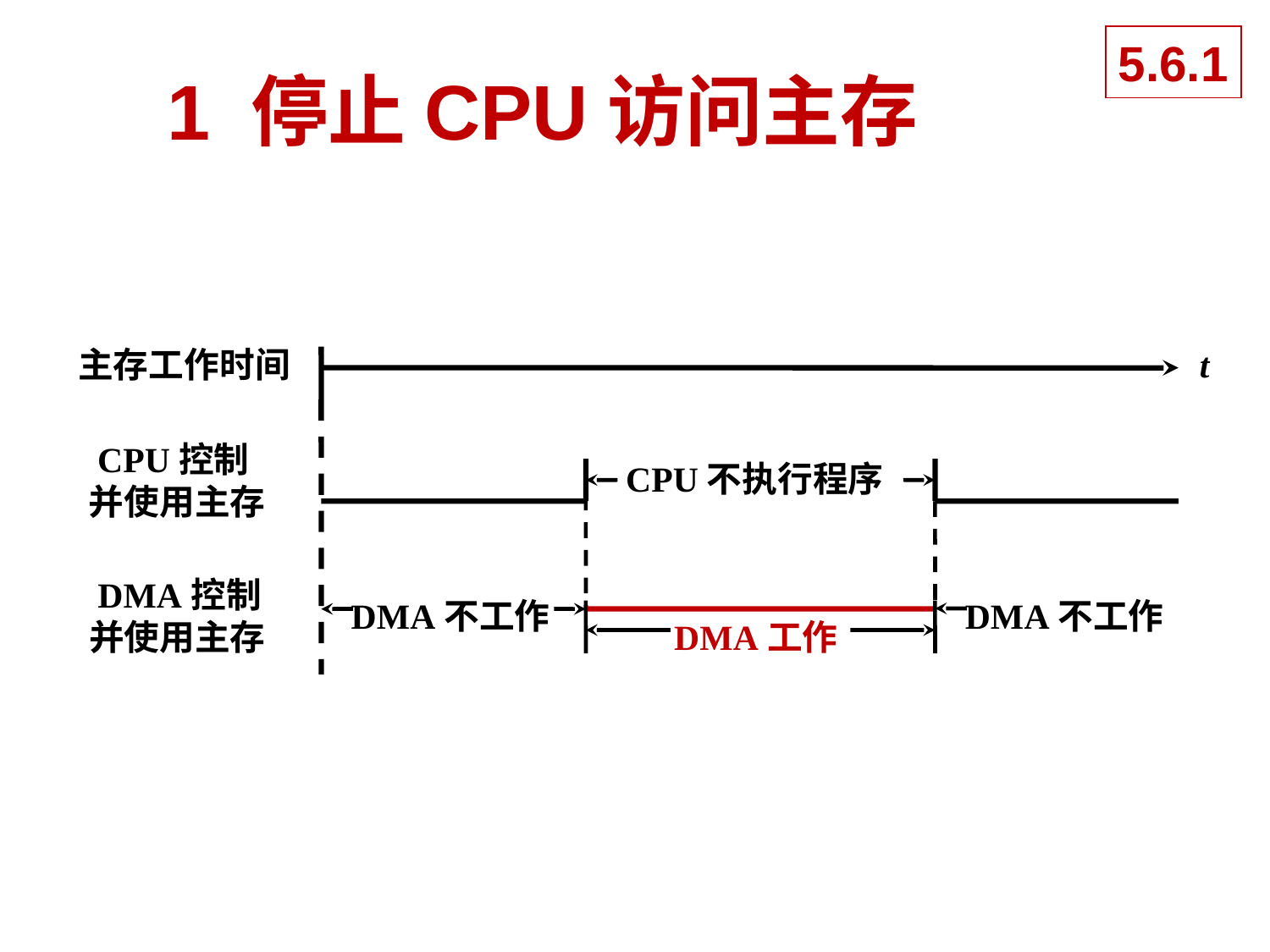

5.6.1
# 1 停止CPU访问主存
主存工作时间
t

 CPU控制
并使用主存
CPU不执行程序

 DMA控制
并使用主存
DMA不工作
DMA不工作

DMA工作